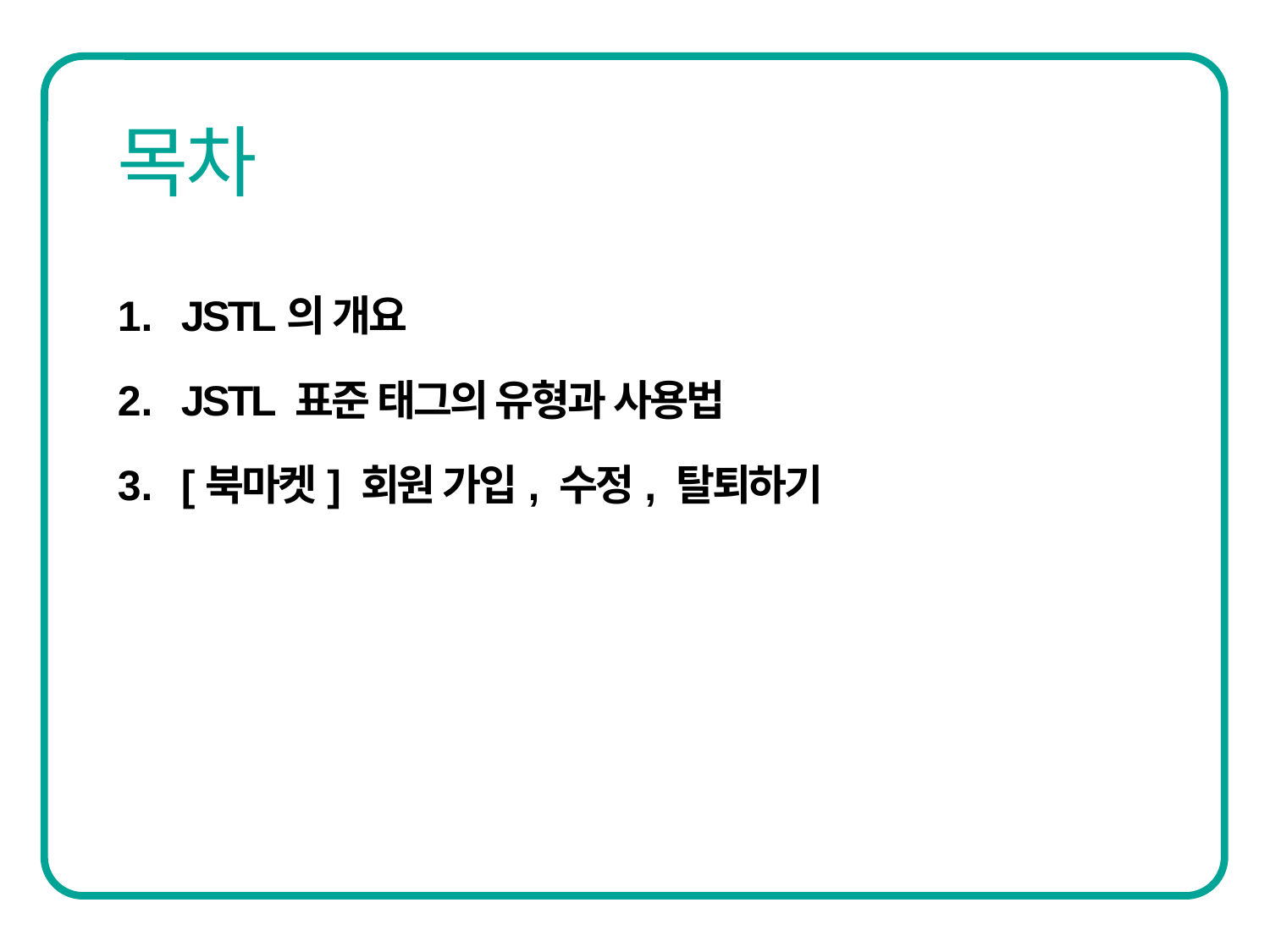

JSTL의 개요
JSTL 표준 태그의 유형과 사용법
[북마켓] 회원 가입, 수정, 탈퇴하기